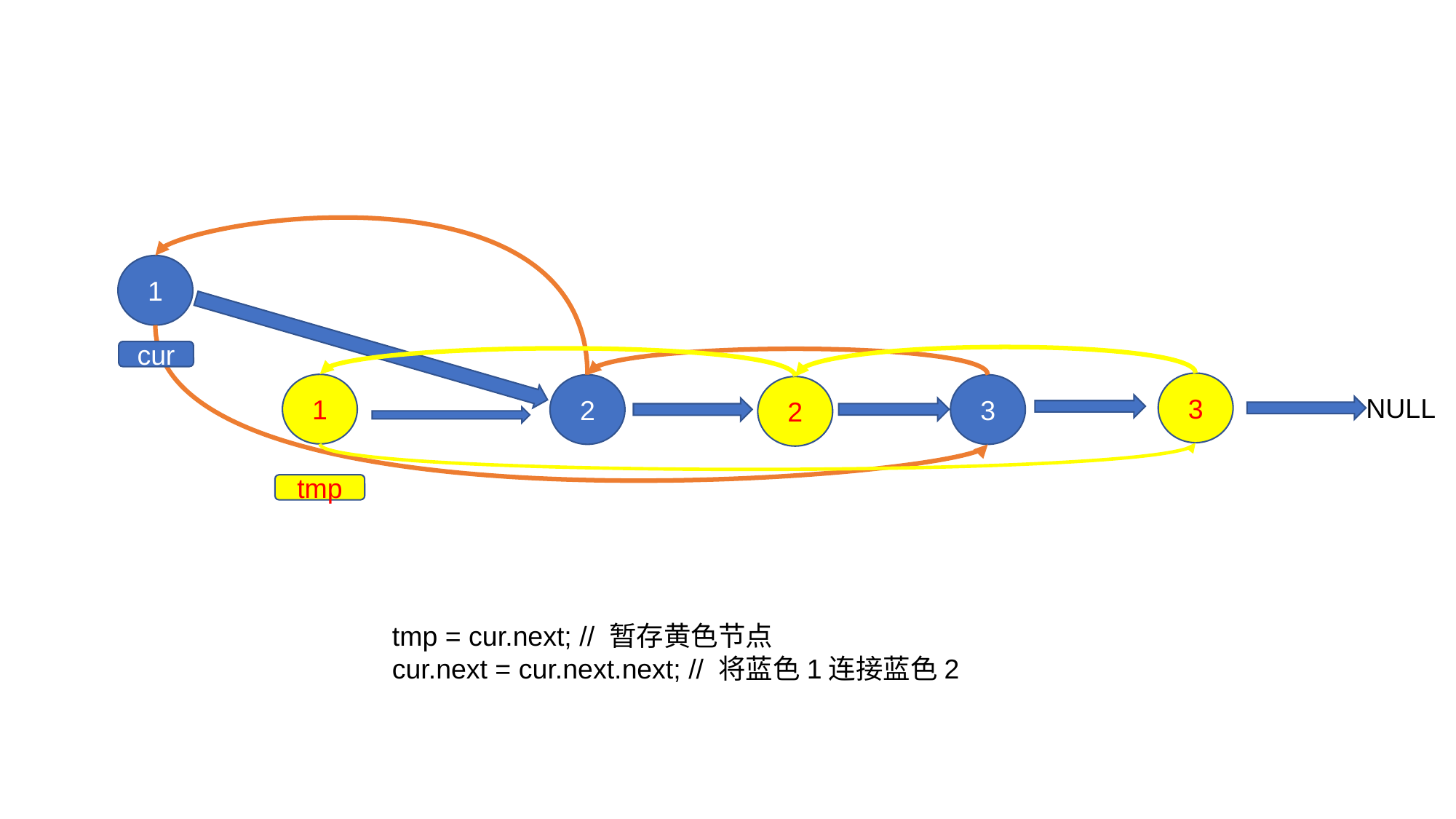

1

cur
3
1
2
3
2
NULL

tmp
tmp = cur.next; // 暂存黄色节点
cur.next = cur.next.next; // 将蓝色1连接蓝色2